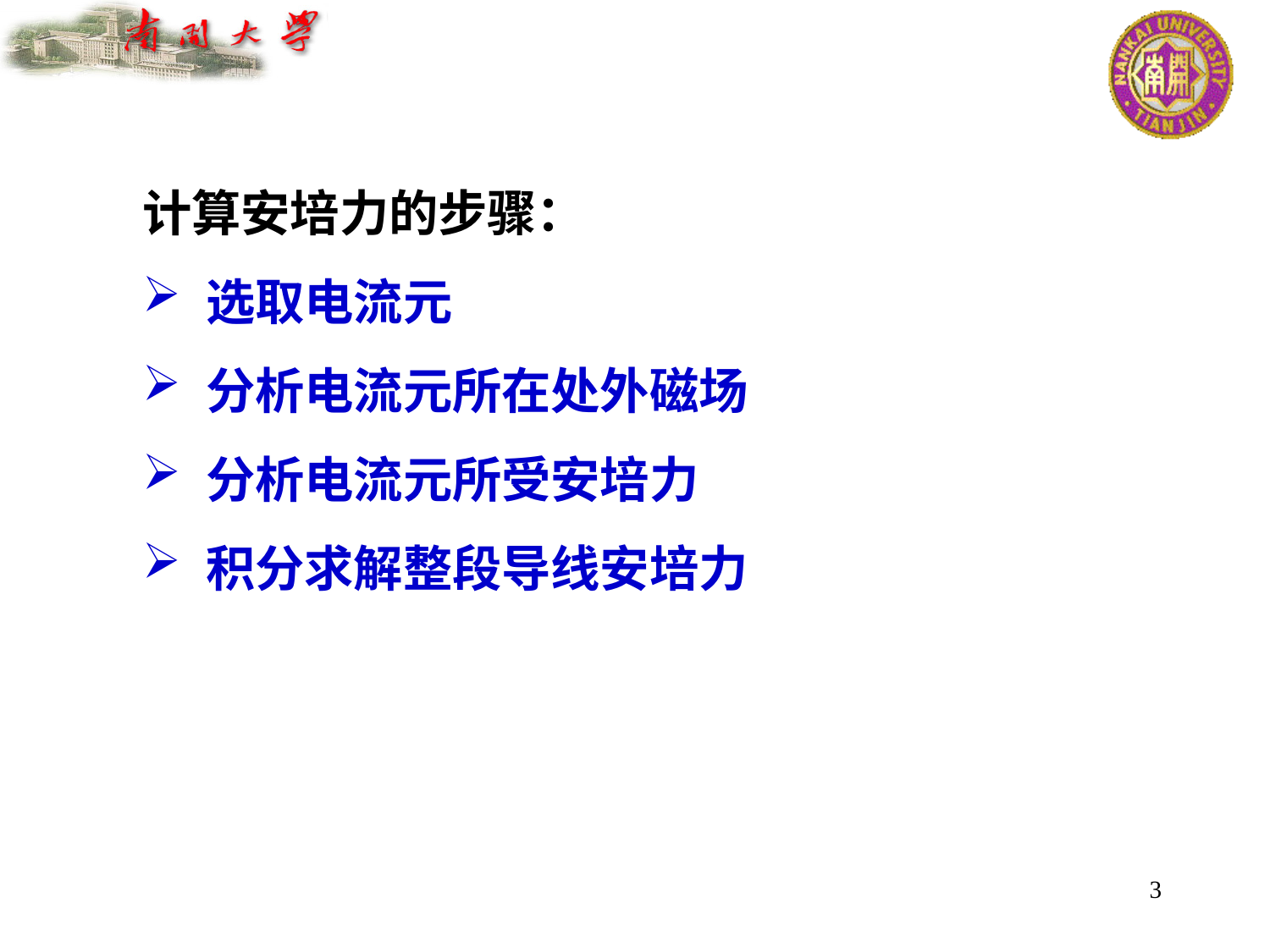

计算安培力的步骤：
选取电流元
分析电流元所在处外磁场
分析电流元所受安培力
积分求解整段导线安培力
3